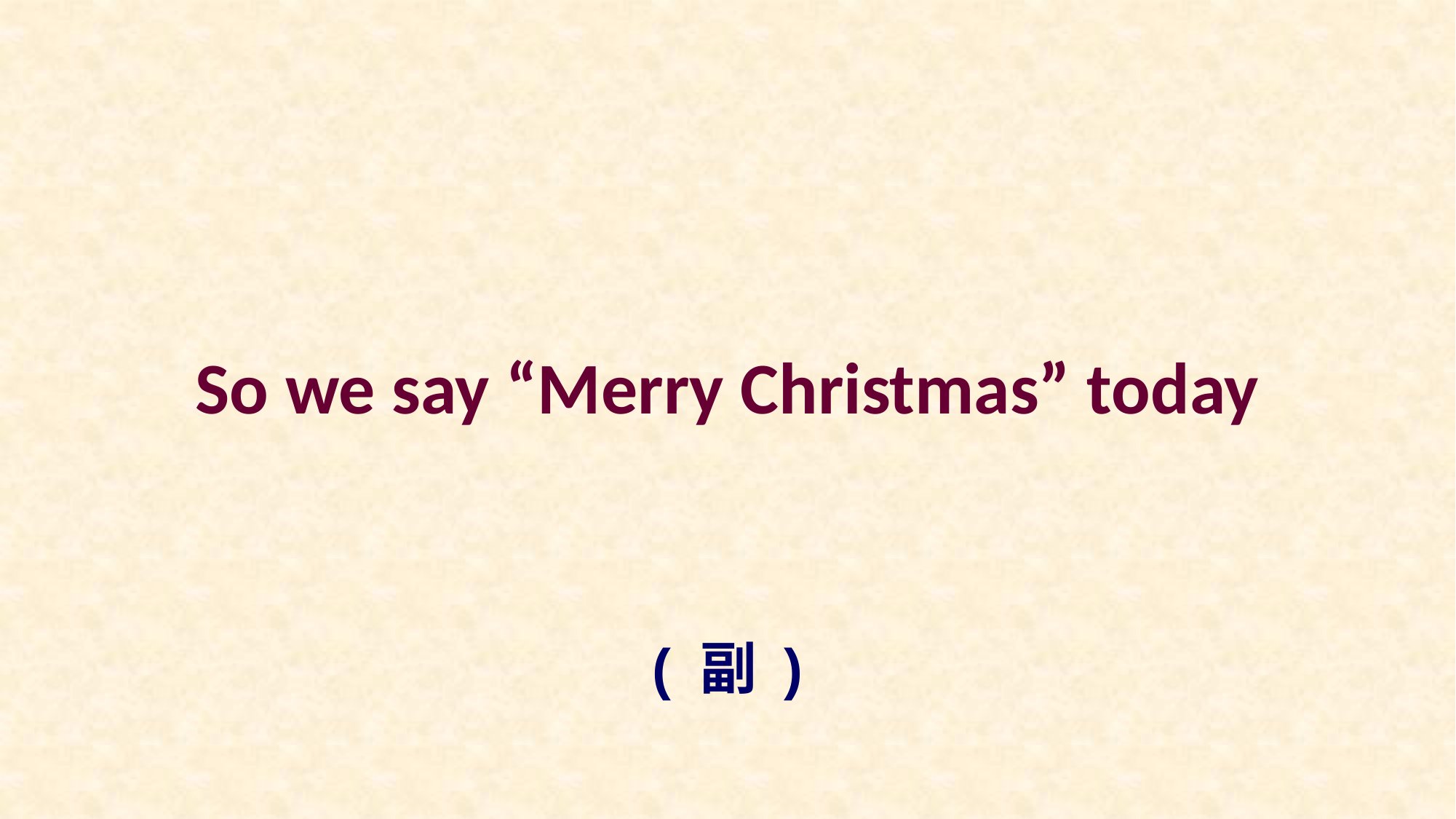

So we say “Merry Christmas” today
( 副 )